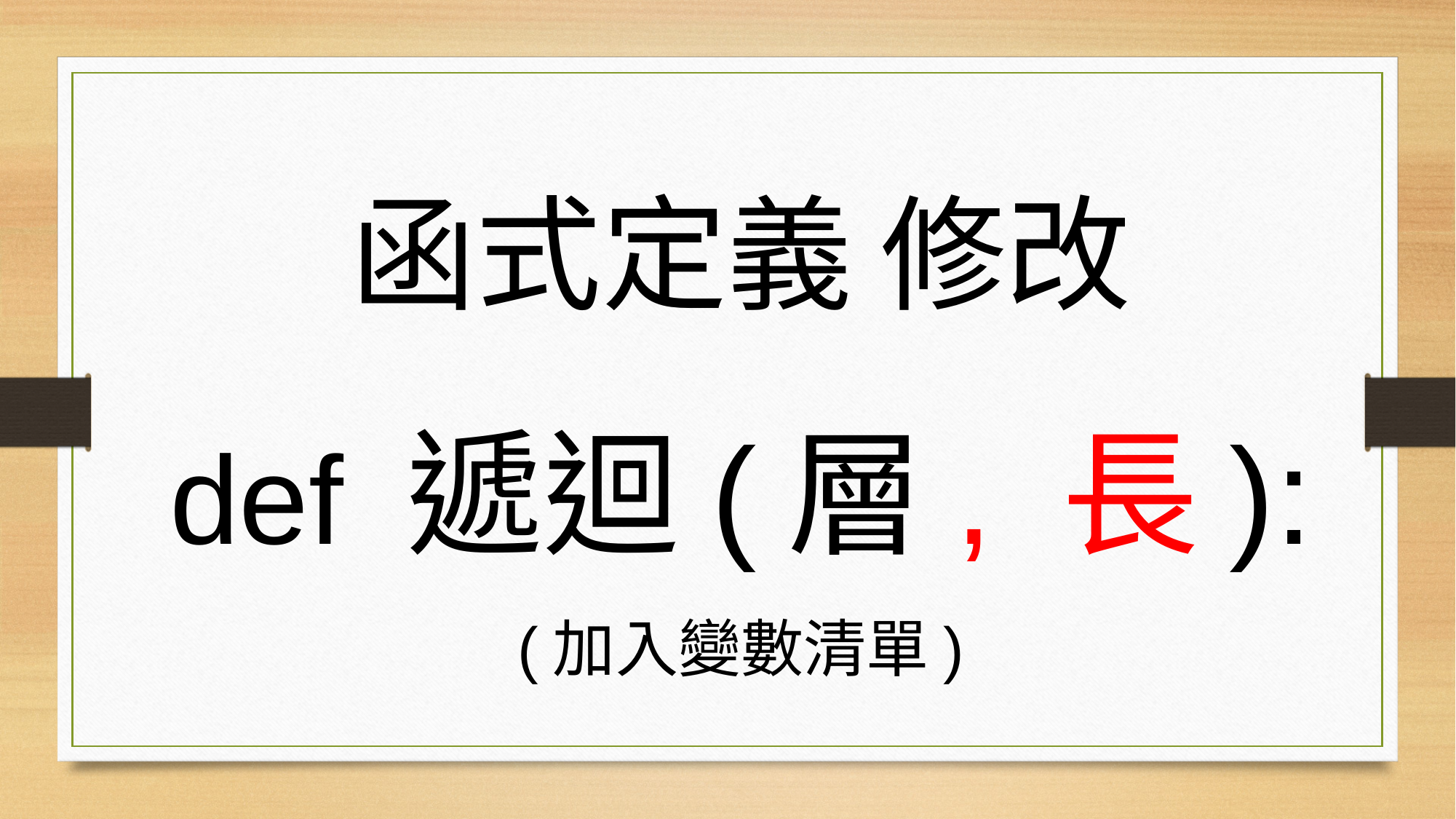

# 函式定義 修改 def 遞迴(層, 長): (加入變數清單)